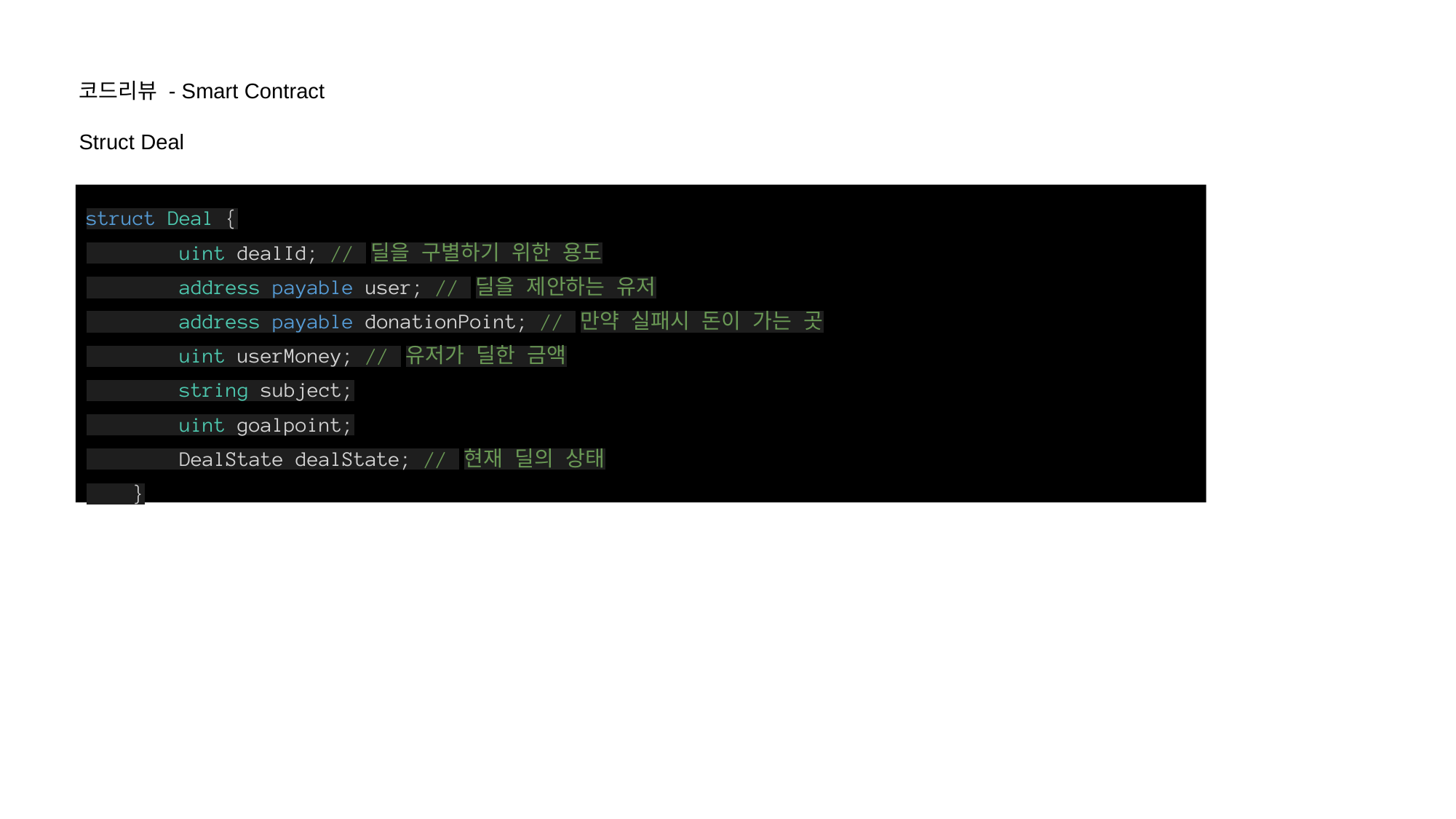

코드리뷰 - Smart Contract

Struct Deal
struct Deal {
        uint dealId; // 딜을 구별하기 위한 용도
        address payable user; // 딜을 제안하는 유저
        address payable donationPoint; // 만약 실패시 돈이 가는 곳
        uint userMoney; // 유저가 딜한 금액
        string subject;
        uint goalpoint;
        DealState dealState; // 현재 딜의 상태
    }